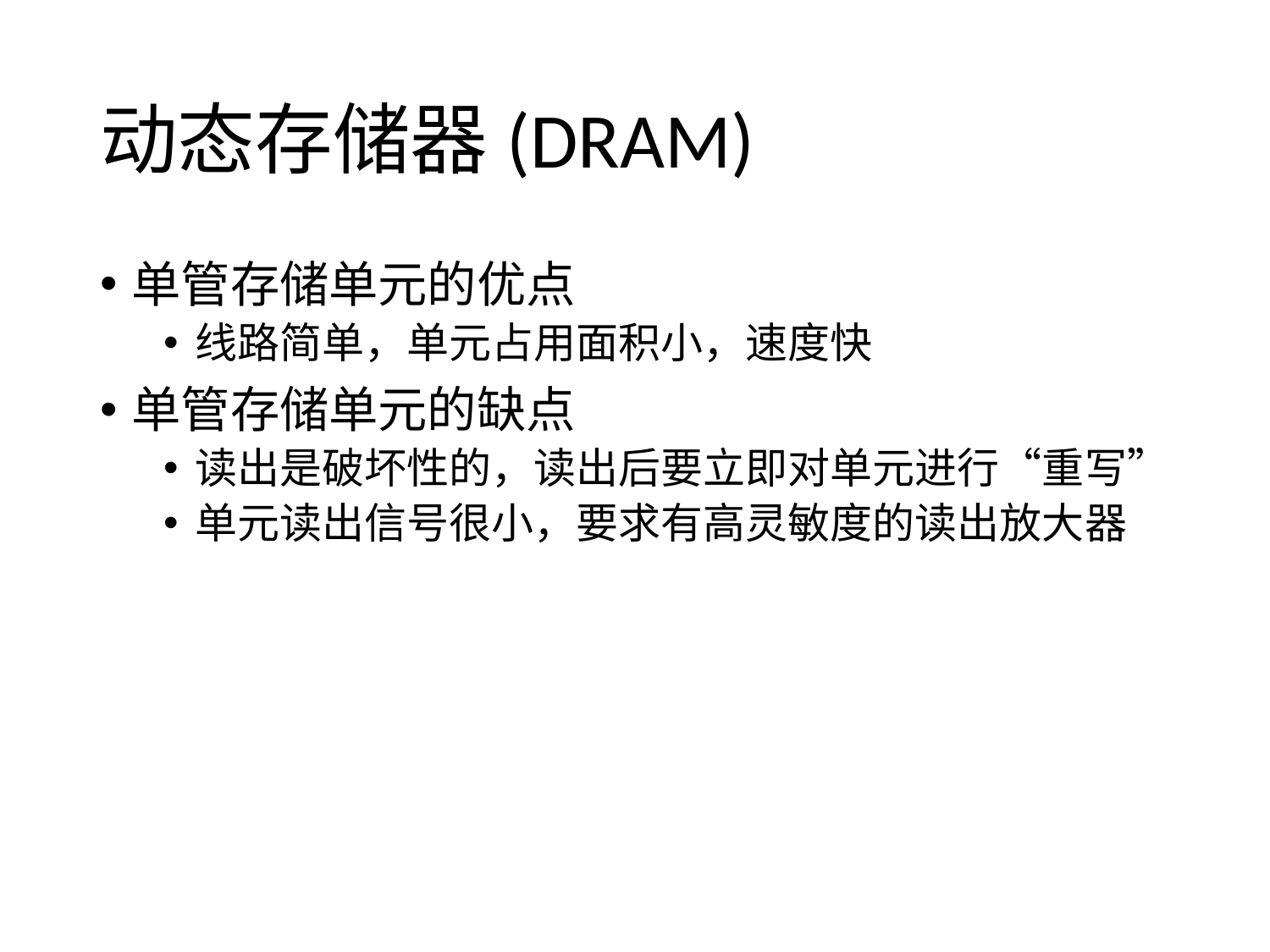

# 动态存储器(DRAM)
单管存储单元的优点
线路简单，单元占用面积小，速度快
单管存储单元的缺点
读出是破坏性的，读出后要立即对单元进行“重写”
单元读出信号很小，要求有高灵敏度的读出放大器